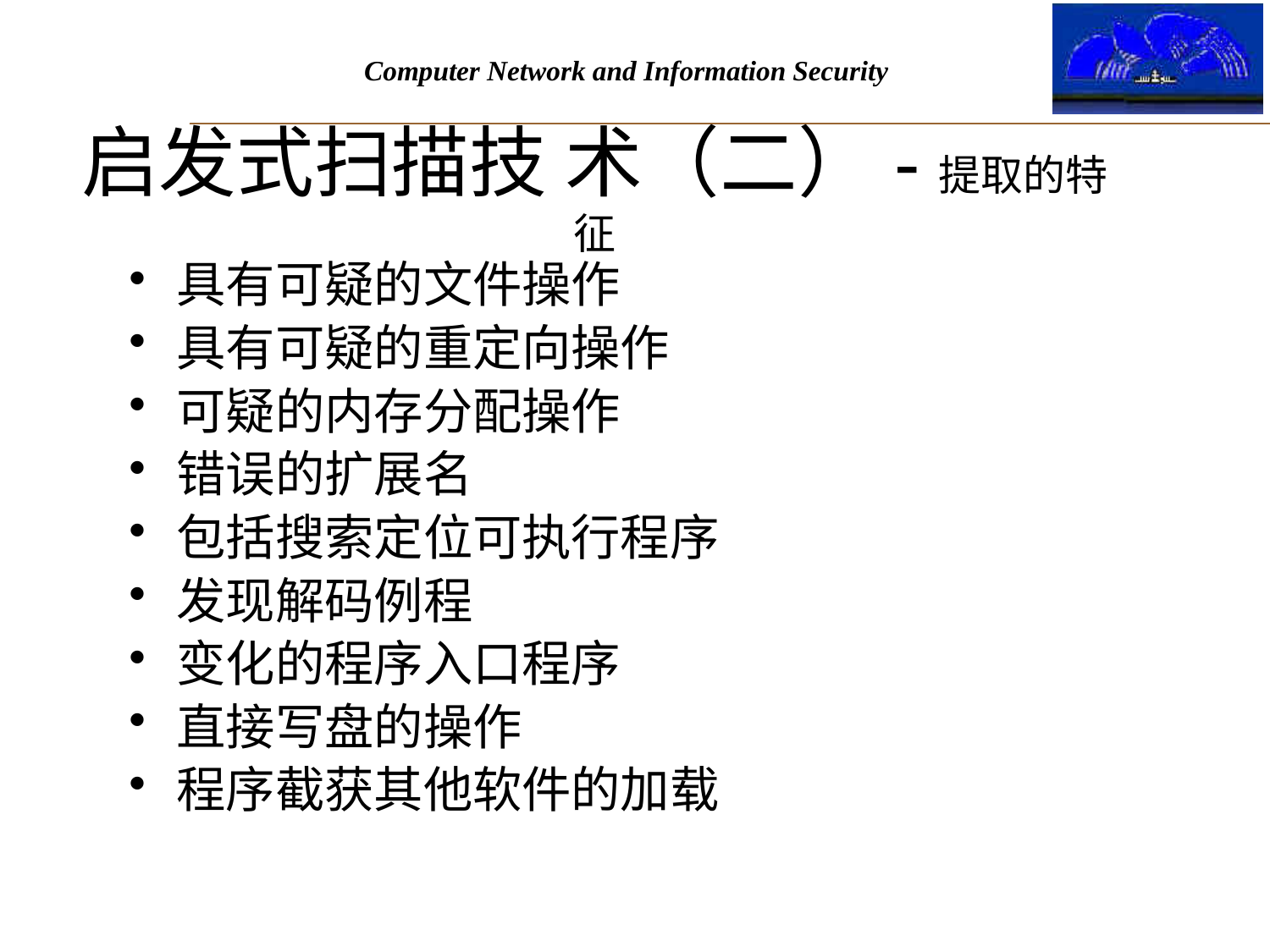

# 启发式扫描技 术（二）-提取的特征
具有可疑的文件操作
具有可疑的重定向操作
可疑的内存分配操作
错误的扩展名
包括搜索定位可执行程序
发现解码例程
变化的程序入口程序
直接写盘的操作
程序截获其他软件的加载